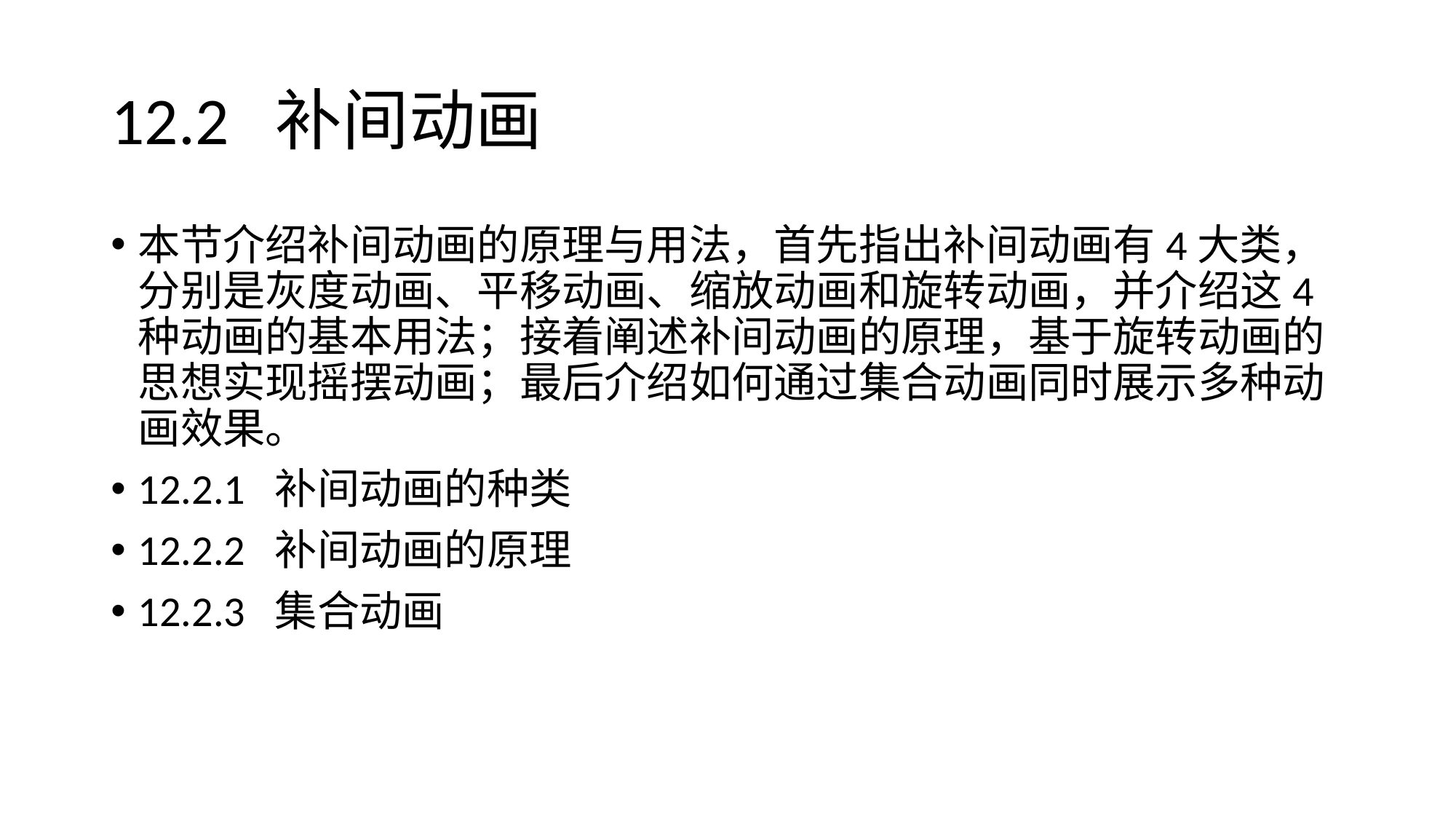

# 12.2  补间动画
本节介绍补间动画的原理与用法，首先指出补间动画有4大类，分别是灰度动画、平移动画、缩放动画和旋转动画，并介绍这4种动画的基本用法；接着阐述补间动画的原理，基于旋转动画的思想实现摇摆动画；最后介绍如何通过集合动画同时展示多种动画效果。
12.2.1  补间动画的种类
12.2.2  补间动画的原理
12.2.3  集合动画